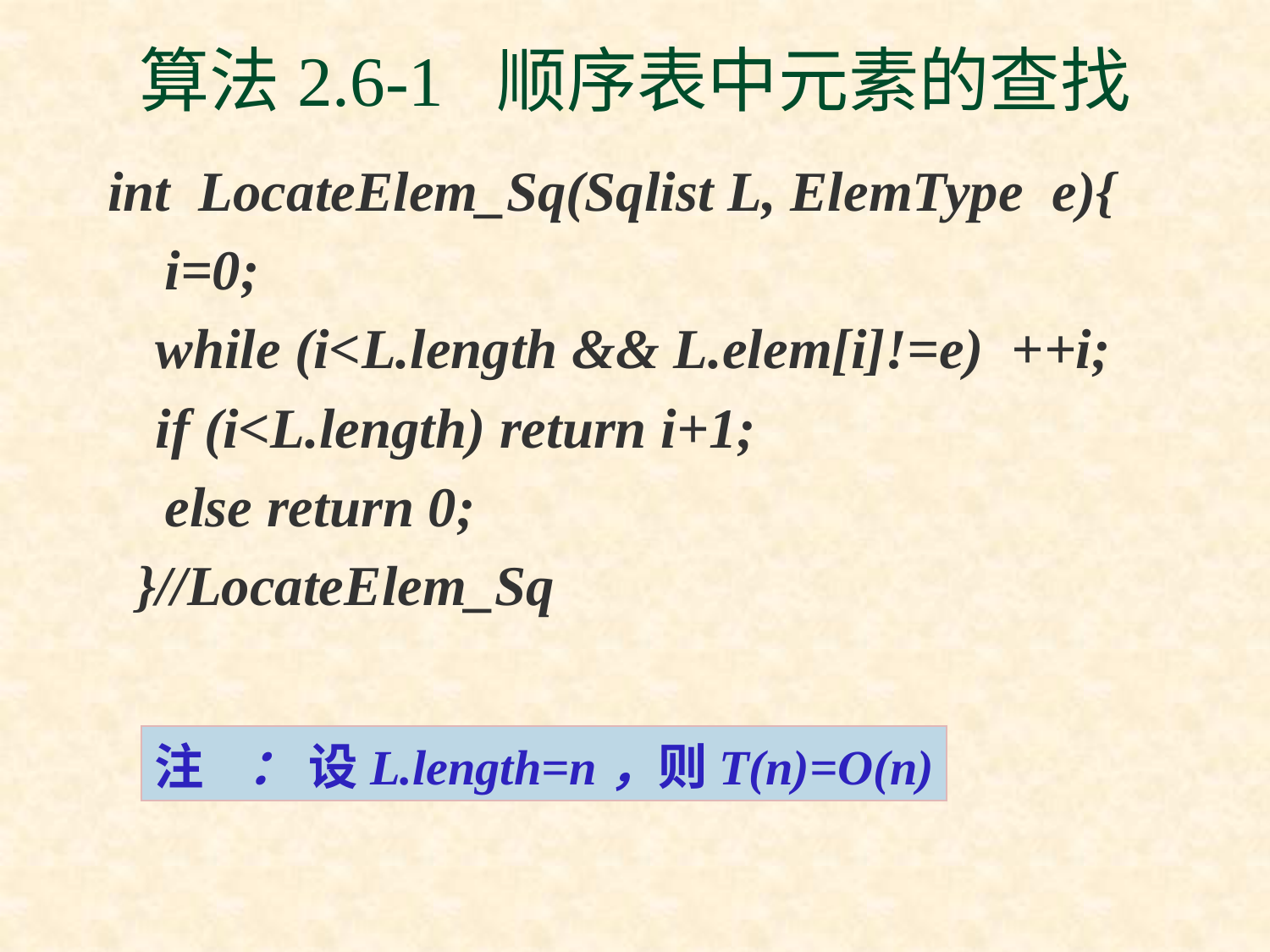

# 算法2.6-1  顺序表中元素的查找
int  LocateElem_Sq(Sqlist L, ElemType  e){
    i=0;
	while (i<L.length && L.elem[i]!=e)  ++i;
   	if (i<L.length) return i+1;
    else return 0;
  }//LocateElem_Sq
注    ： 设L.length=n，则T(n)=O(n)